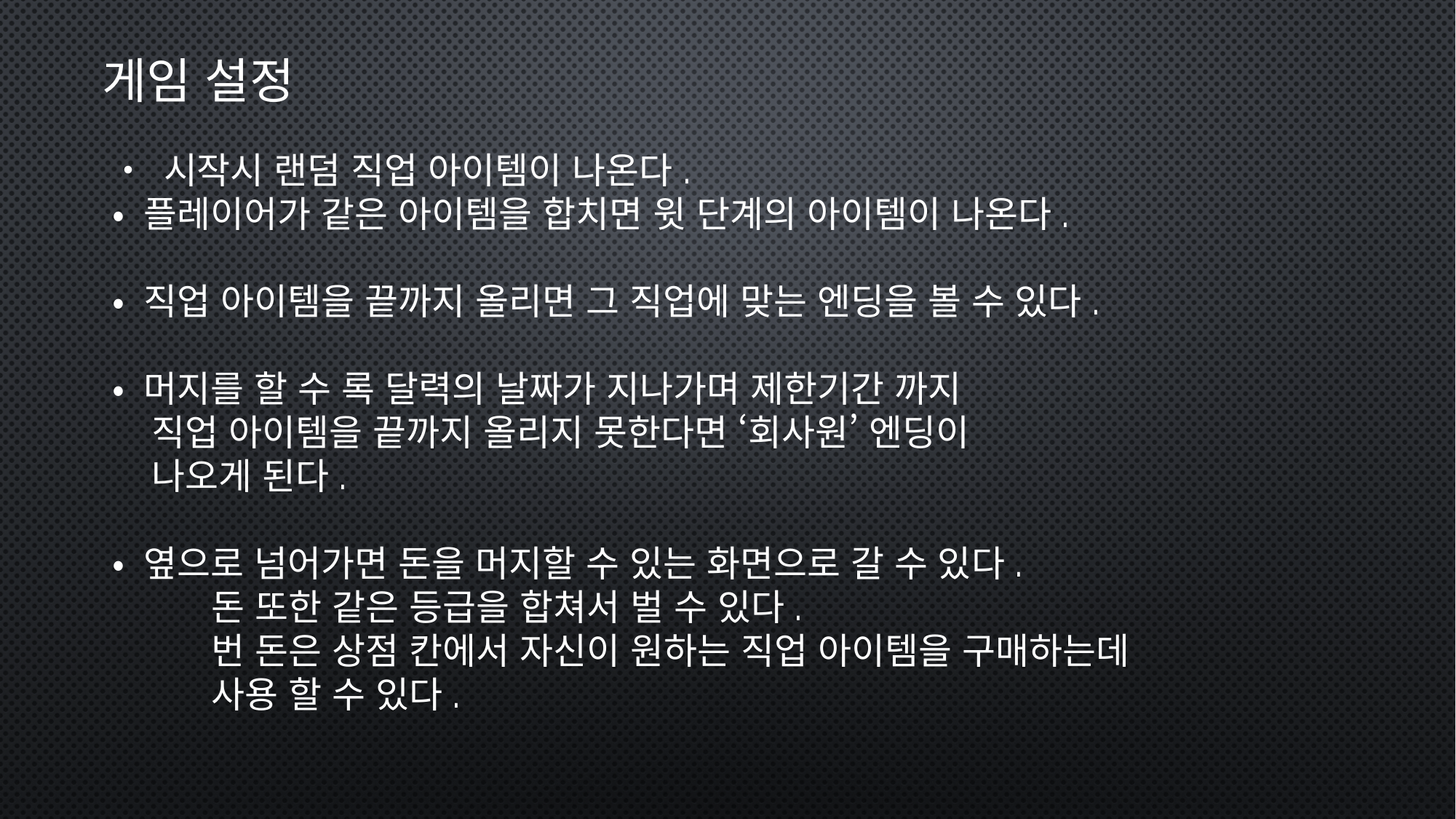

게임 설정
 • 시작시 랜덤 직업 아이템이 나온다.
 • 플레이어가 같은 아이템을 합치면 윗 단계의 아이템이 나온다.

 • 직업 아이템을 끝까지 올리면 그 직업에 맞는 엔딩을 볼 수 있다.

 • 머지를 할 수 록 달력의 날짜가 지나가며 제한기간 까지
    직업 아이템을 끝까지 올리지 못한다면 ‘회사원’ 엔딩이
    나오게 된다.

 • 옆으로 넘어가면 돈을 머지할 수 있는 화면으로 갈 수 있다.
 	돈 또한 같은 등급을 합쳐서 벌 수 있다.
	번 돈은 상점 칸에서 자신이 원하는 직업 아이템을 구매하는데
	사용 할 수 있다.